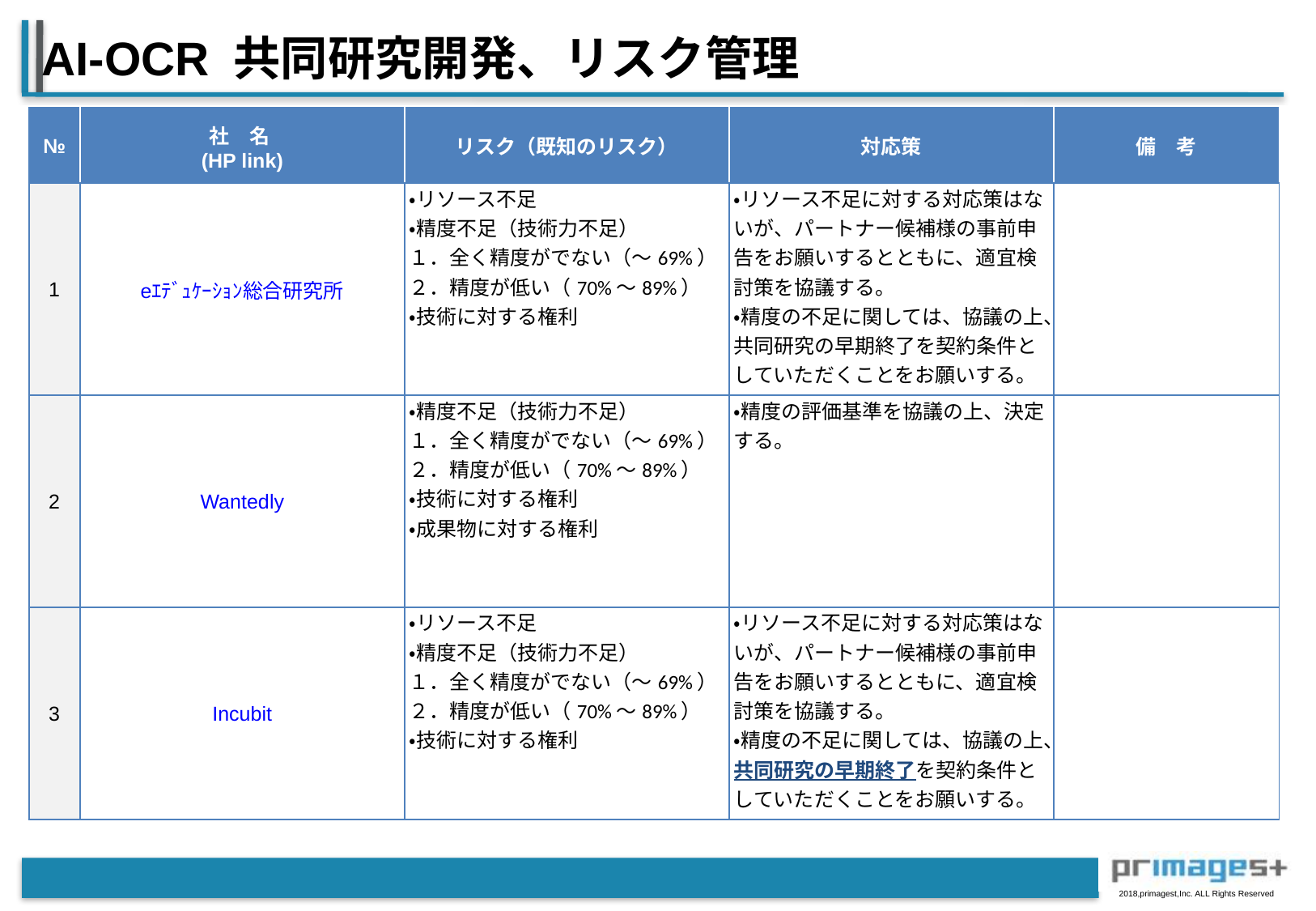

AI-OCR 共同研究開発、リスク管理
| № | 社　名 (HP link) | リスク（既知のリスク） | 対応策 | 備　考 |
| --- | --- | --- | --- | --- |
| 1 | eｴﾃﾞｭｹｰｼｮﾝ総合研究所 | ・リソース不足 ・精度不足（技術力不足） １．全く精度がでない（～69%） ２．精度が低い（70%～89%） ・技術に対する権利 | ・リソース不足に対する対応策はないが、パートナー候補様の事前申告をお願いするとともに、適宜検討策を協議する。 ・精度の不足に関しては、協議の上、共同研究の早期終了を契約条件としていただくことをお願いする。 |  |
| 2 | Wantedly | ・精度不足（技術力不足） １．全く精度がでない（～69%） ２．精度が低い（70%～89%） ・技術に対する権利 ・成果物に対する権利 | ・精度の評価基準を協議の上、決定する。 |  |
| 3 | Incubit | ・リソース不足 ・精度不足（技術力不足） １．全く精度がでない（～69%） ２．精度が低い（70%～89%） ・技術に対する権利 | ・リソース不足に対する対応策はないが、パートナー候補様の事前申告をお願いするとともに、適宜検討策を協議する。 ・精度の不足に関しては、協議の上、共同研究の早期終了を契約条件としていただくことをお願いする。 |  |